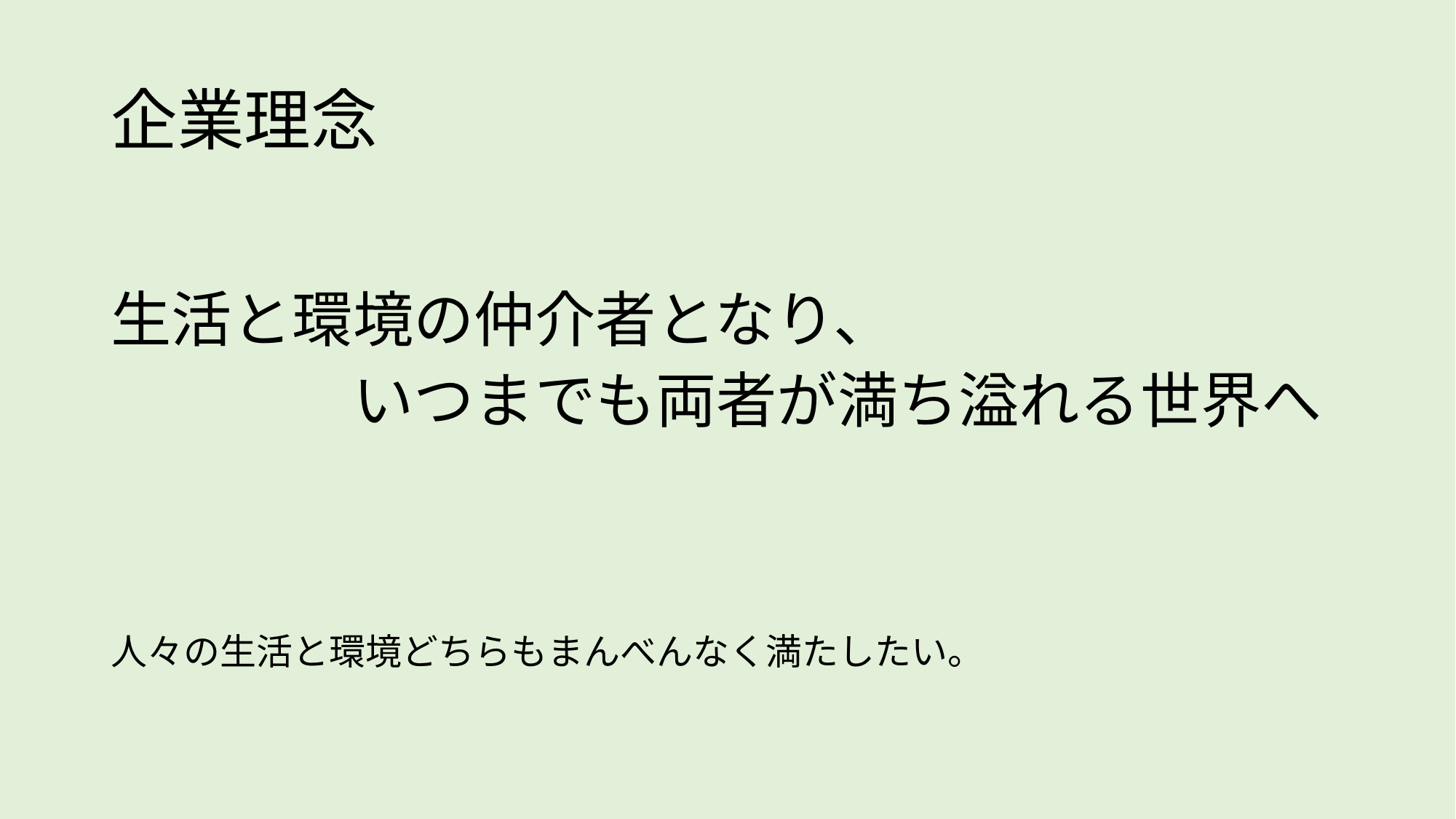

# 企業理念

生活と環境の仲介者となり、
　　　　いつまでも両者が満ち溢れる世界へ

人々の生活と環境どちらもまんべんなく満たしたい。